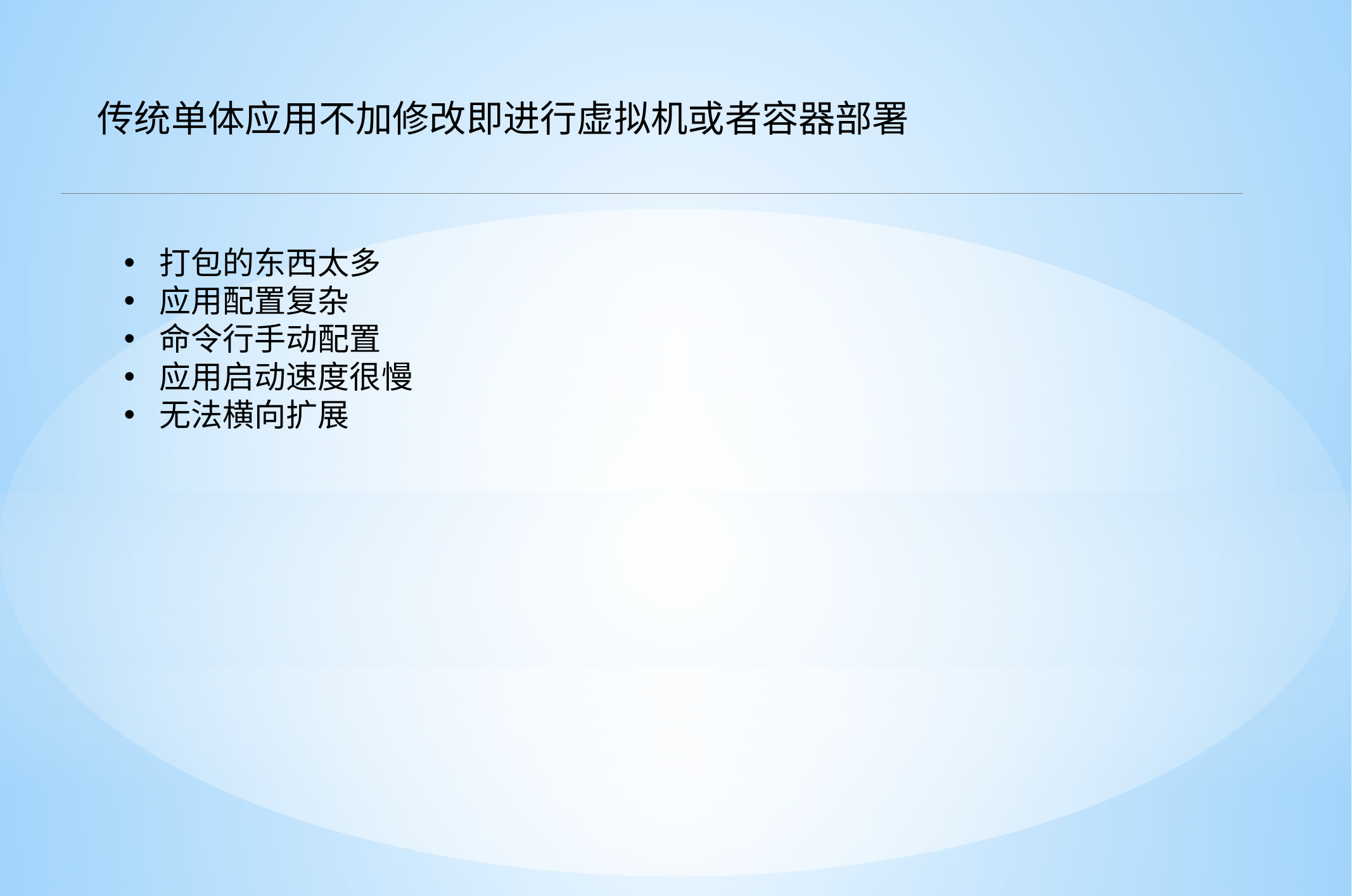

传统单体应用不加修改即进行虚拟机或者容器部署
打包的东西太多
应用配置复杂
命令行手动配置
应用启动速度很慢
无法横向扩展